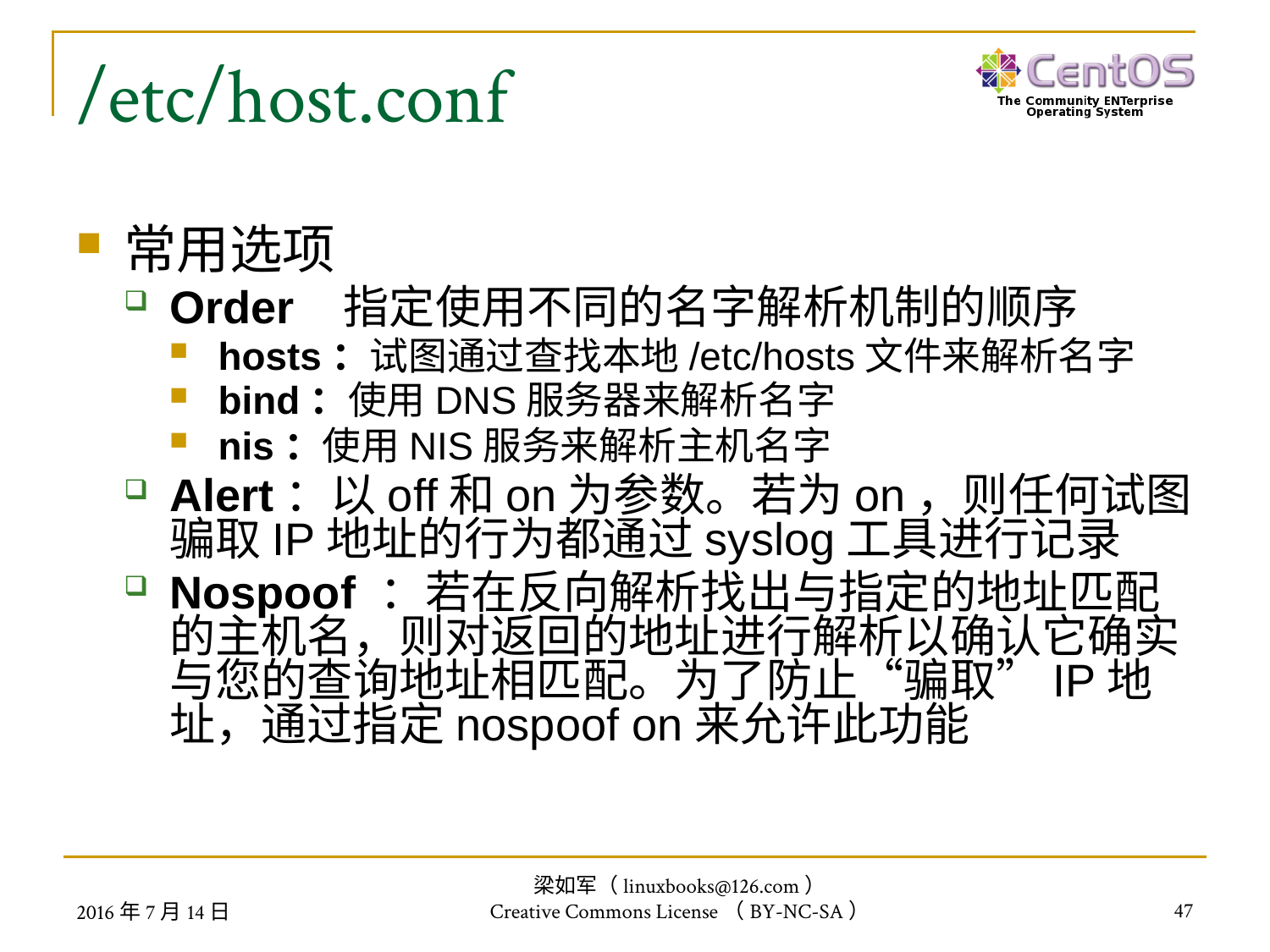

# /etc/host.conf
常用选项
Order   指定使用不同的名字解析机制的顺序
hosts：试图通过查找本地/etc/hosts文件来解析名字
bind：使用DNS服务器来解析名字
nis：使用NIS服务来解析主机名字
Alert：以off和on为参数。若为on，则任何试图骗取IP地址的行为都通过syslog工具进行记录
Nospoof ：若在反向解析找出与指定的地址匹配的主机名，则对返回的地址进行解析以确认它确实与您的查询地址相匹配。为了防止“骗取”IP地址，通过指定nospoof on来允许此功能

梁如军（linuxbooks@126.com）
Creative Commons License（BY-NC-SA）
2016年7月14日
47